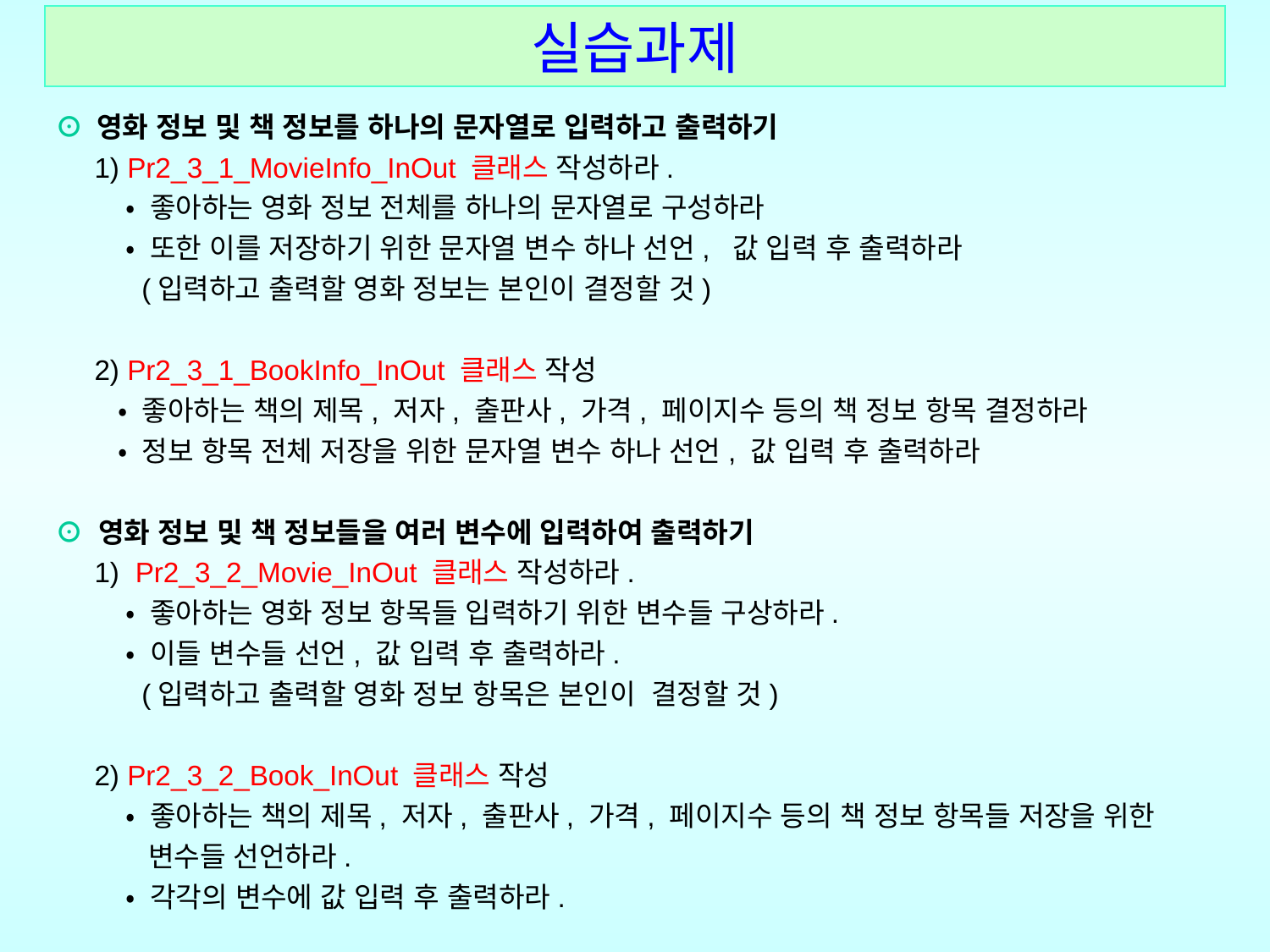

실습과제
⊙ 영화 정보 및 책 정보를 하나의 문자열로 입력하고 출력하기
     1) Pr2_3_1_MovieInfo_InOut 클래스 작성하라.
         • 좋아하는 영화 정보 전체를 하나의 문자열로 구성하라
         • 또한 이를 저장하기 위한 문자열 변수 하나 선언,  값 입력 후 출력하라
           (입력하고 출력할 영화 정보는 본인이 결정할 것)

     2) Pr2_3_1_BookInfo_InOut 클래스 작성
        • 좋아하는 책의 제목, 저자, 출판사, 가격, 페이지수 등의 책 정보 항목 결정하라
        • 정보 항목 전체 저장을 위한 문자열 변수 하나 선언, 값 입력 후 출력하라

⊙ 영화 정보 및 책 정보들을 여러 변수에 입력하여 출력하기
     1)  Pr2_3_2_Movie_InOut 클래스 작성하라.
         • 좋아하는 영화 정보 항목들 입력하기 위한 변수들 구상하라.
         • 이들 변수들 선언, 값 입력 후 출력하라.
           (입력하고 출력할 영화 정보 항목은 본인이  결정할 것)

     2) Pr2_3_2_Book_InOut 클래스 작성
         • 좋아하는 책의 제목, 저자, 출판사, 가격, 페이지수 등의 책 정보 항목들 저장을 위한
           변수들 선언하라.
         • 각각의 변수에 값 입력 후 출력하라.